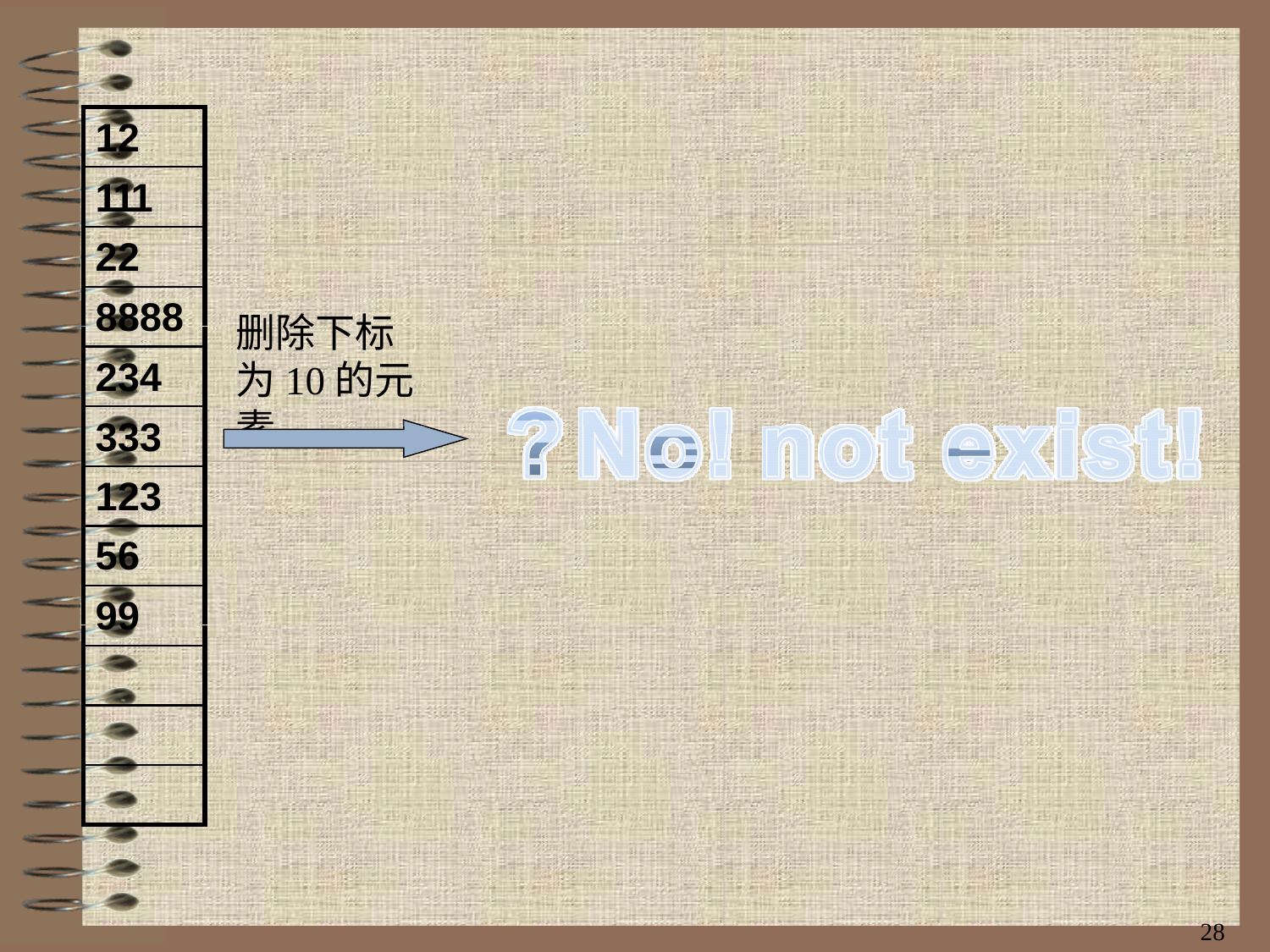

12
111
22

8888
删除下标

234
为10的元素
333
123
56
99

28